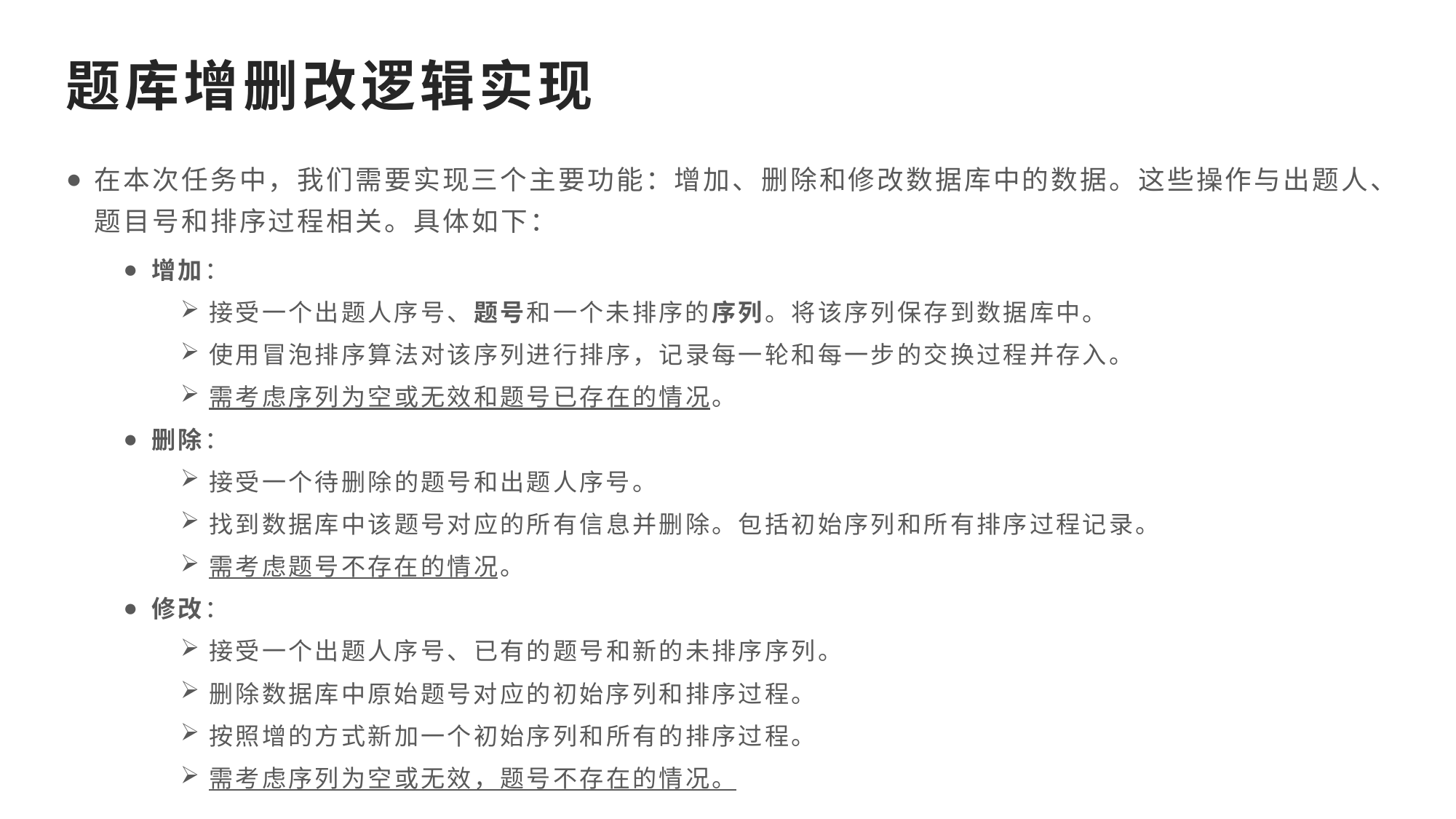

# 题库增删改逻辑实现
在本次任务中，我们需要实现三个主要功能：增加、删除和修改数据库中的数据。这些操作与出题人、题目号和排序过程相关。具体如下：
增加：
接受一个出题人序号、题号和一个未排序的序列。将该序列保存到数据库中。
使用冒泡排序算法对该序列进行排序，记录每一轮和每一步的交换过程并存入。
需考虑序列为空或无效和题号已存在的情况。
删除：
接受一个待删除的题号和出题人序号。
找到数据库中该题号对应的所有信息并删除。包括初始序列和所有排序过程记录。
需考虑题号不存在的情况。
修改：
接受一个出题人序号、已有的题号和新的未排序序列。
删除数据库中原始题号对应的初始序列和排序过程。
按照增的方式新加一个初始序列和所有的排序过程。
需考虑序列为空或无效，题号不存在的情况。